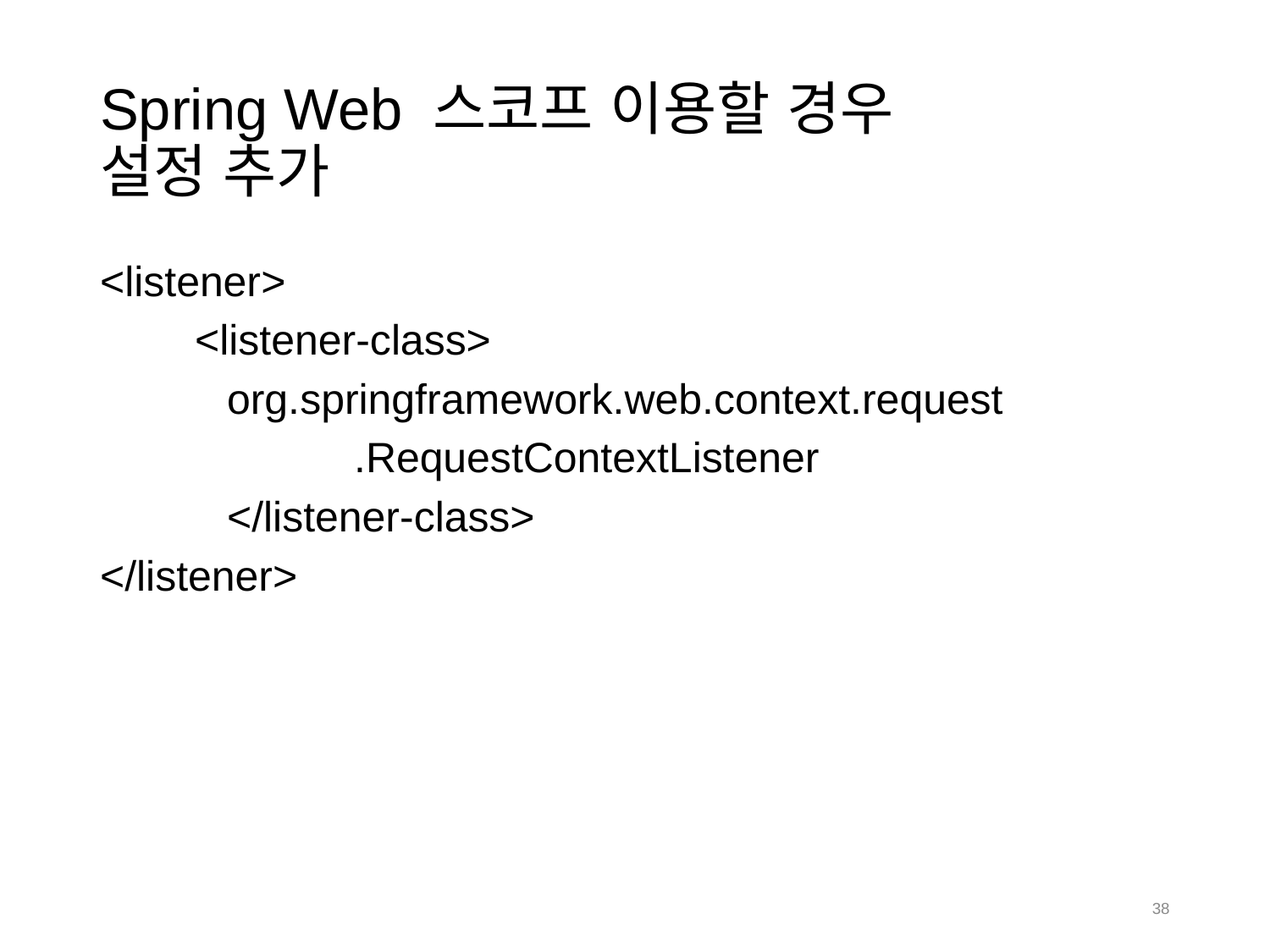

# Spring Web 스코프 이용할 경우 설정 추가
<listener>
        <listener-class>
	org.springframework.web.context.request
		.RequestContextListener
	</listener-class>
</listener>
38